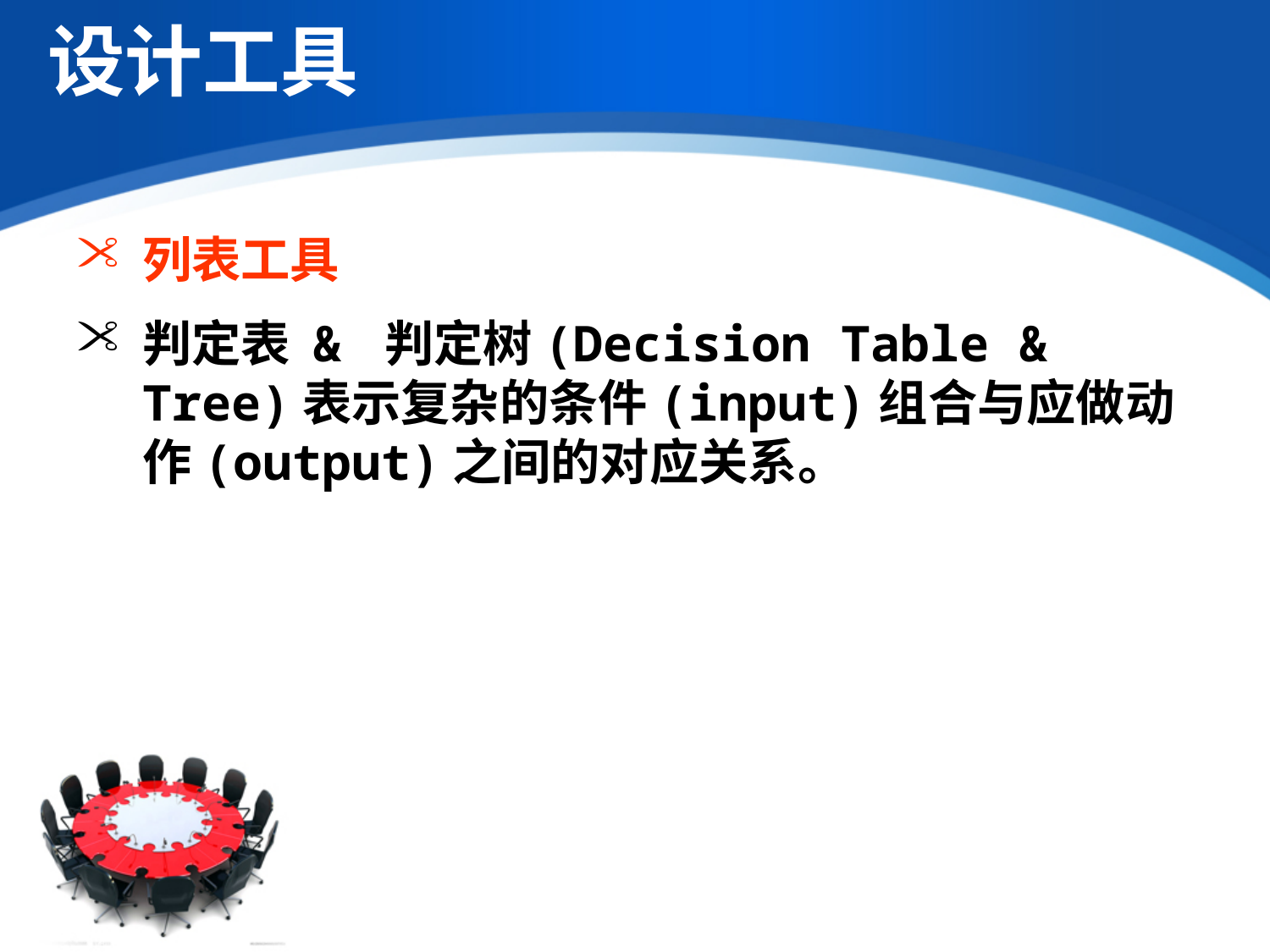

# 设计工具
列表工具
判定表 & 判定树(Decision Table & Tree)表示复杂的条件(input)组合与应做动作(output)之间的对应关系。